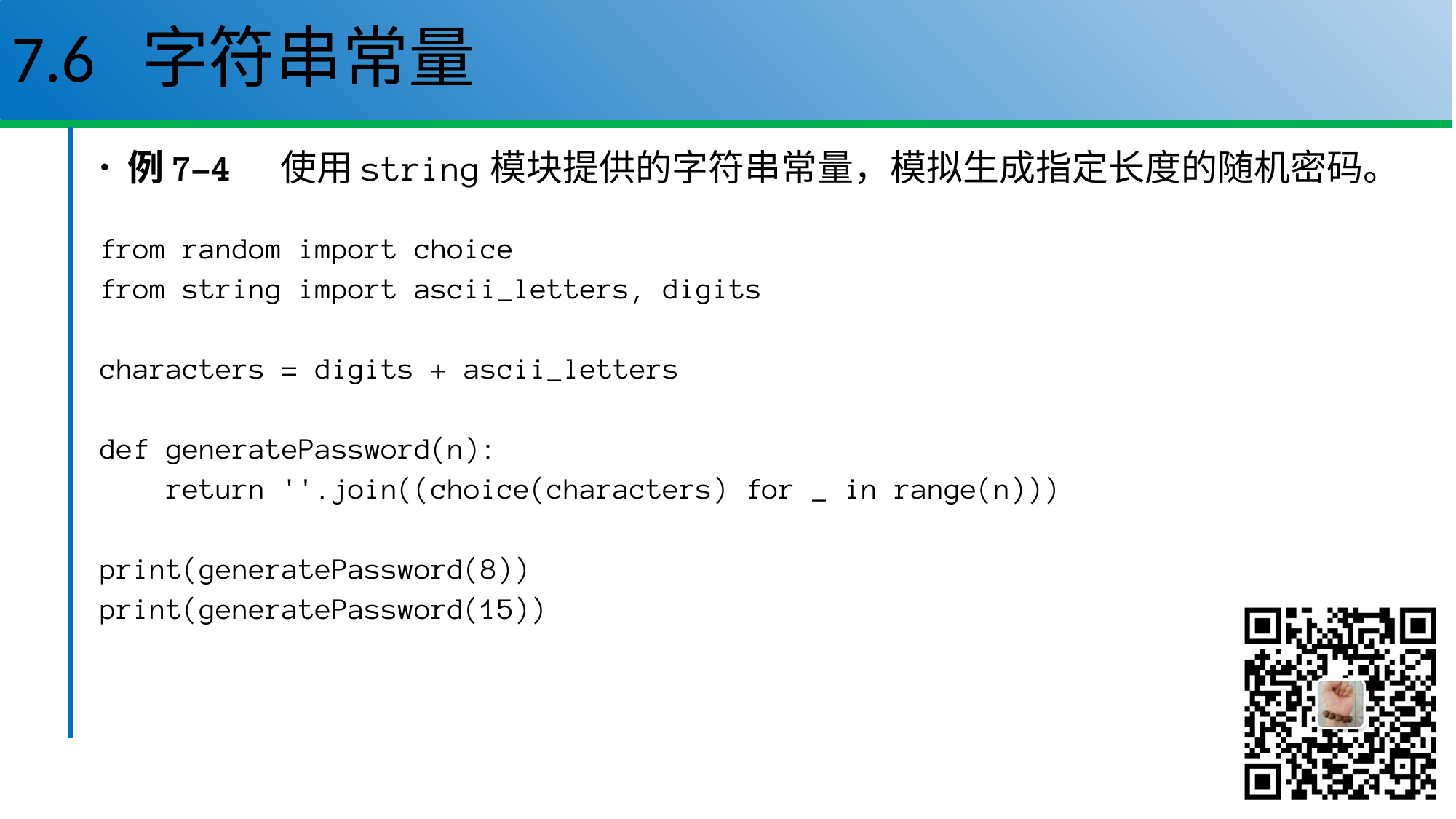

# 7.6  字符串常量
例7-4  使用string模块提供的字符串常量，模拟生成指定长度的随机密码。

from random import choice
from string import ascii_letters, digits

characters = digits + ascii_letters

def generatePassword(n):
    return ''.join((choice(characters) for _ in range(n)))

print(generatePassword(8))
print(generatePassword(15))
47